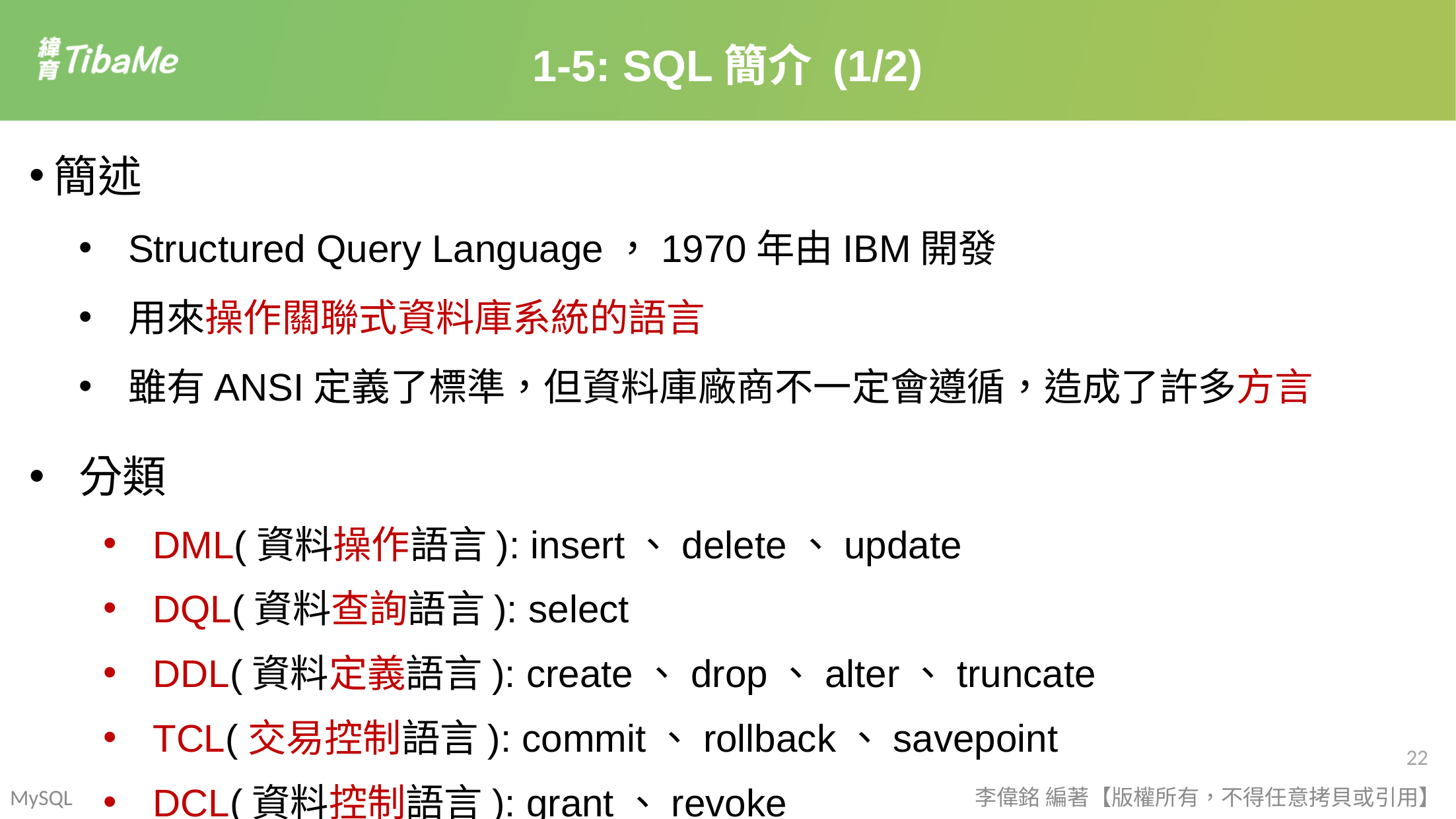

1-5: SQL簡介 (1/2)
簡述
Structured Query Language，1970年由IBM開發
用來操作關聯式資料庫系統的語言
雖有ANSI定義了標準，但資料庫廠商不一定會遵循，造成了許多方言
分類
DML(資料操作語言): insert、delete、update
DQL(資料查詢語言): select
DDL(資料定義語言): create、drop、alter、truncate
TCL(交易控制語言): commit、rollback、savepoint
DCL(資料控制語言): grant、revoke
MySQL
李偉銘 編著【版權所有，不得任意拷貝或引用】